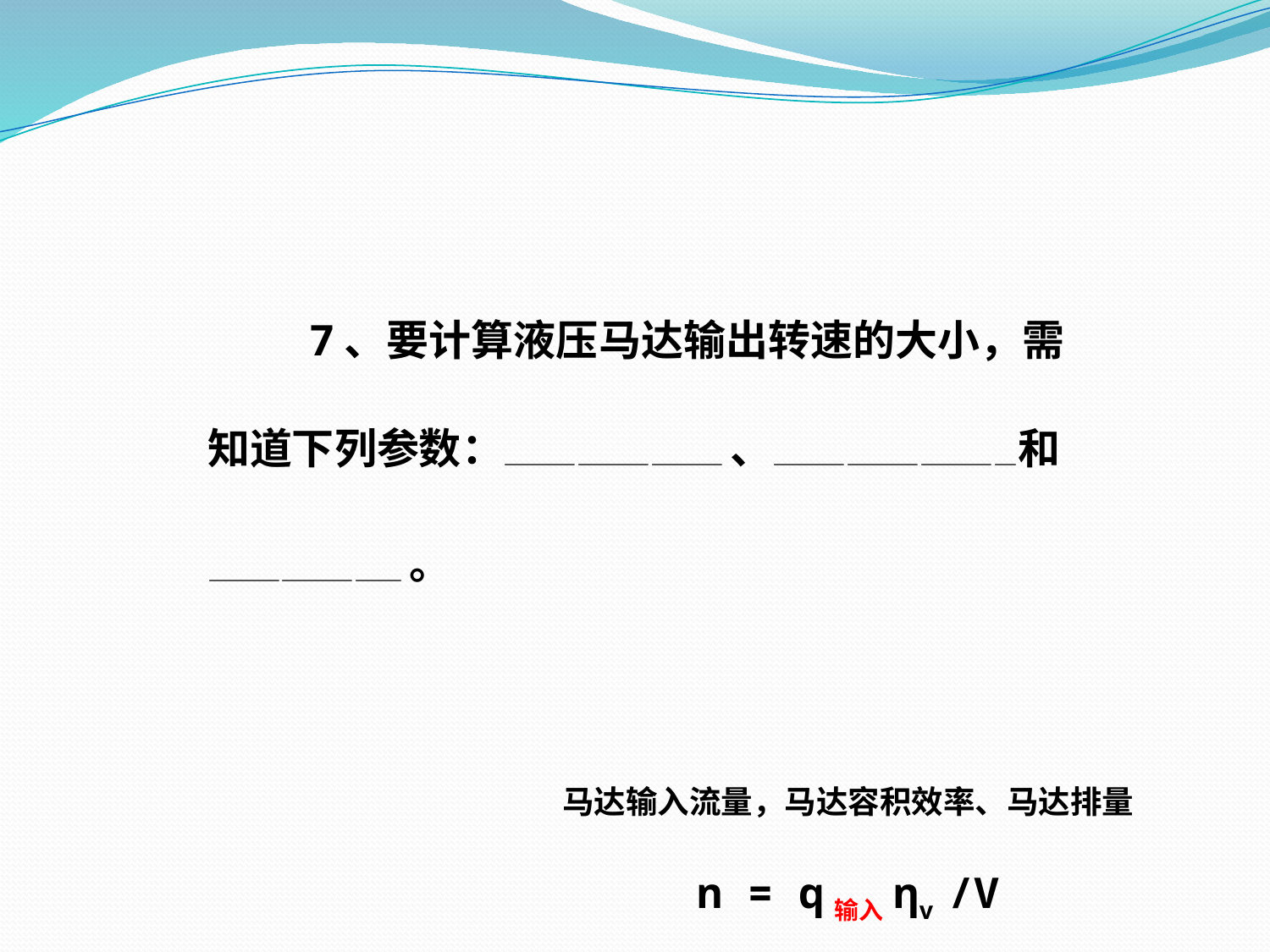

7、要计算液压马达输出转速的大小，需知道下列参数：————————— 、——————————和———————— 。
马达输入流量，马达容积效率、马达排量
n = q输入ηv /V